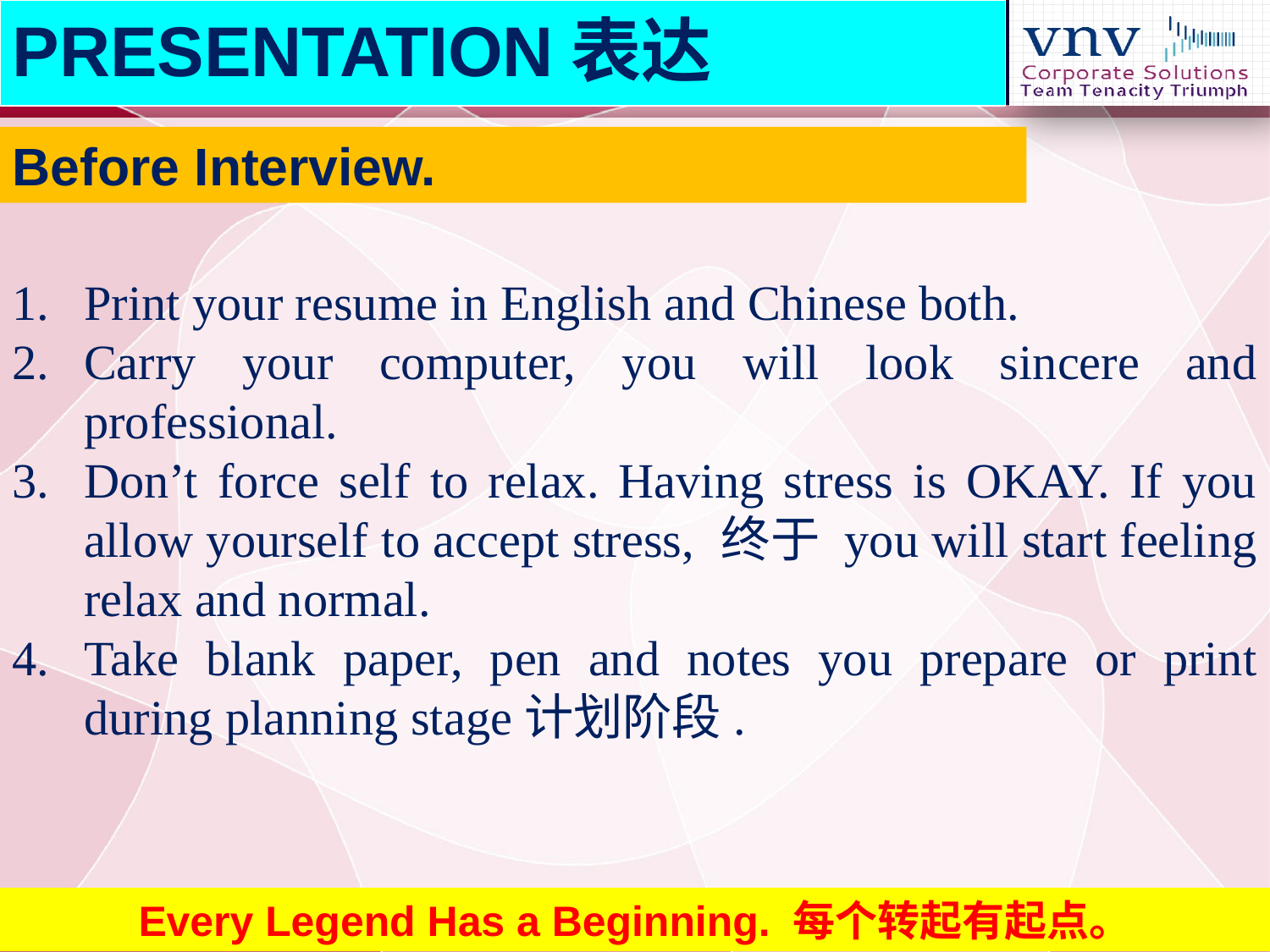

PRESENTATION表达
Before Interview.
Print your resume in English and Chinese both.
Carry your computer, you will look sincere and professional.
Don’t force self to relax. Having stress is OKAY. If you allow yourself to accept stress, 终于 you will start feeling relax and normal.
Take blank paper, pen and notes you prepare or print during planning stage计划阶段.
Every Legend Has a Beginning. 每个转起有起点。